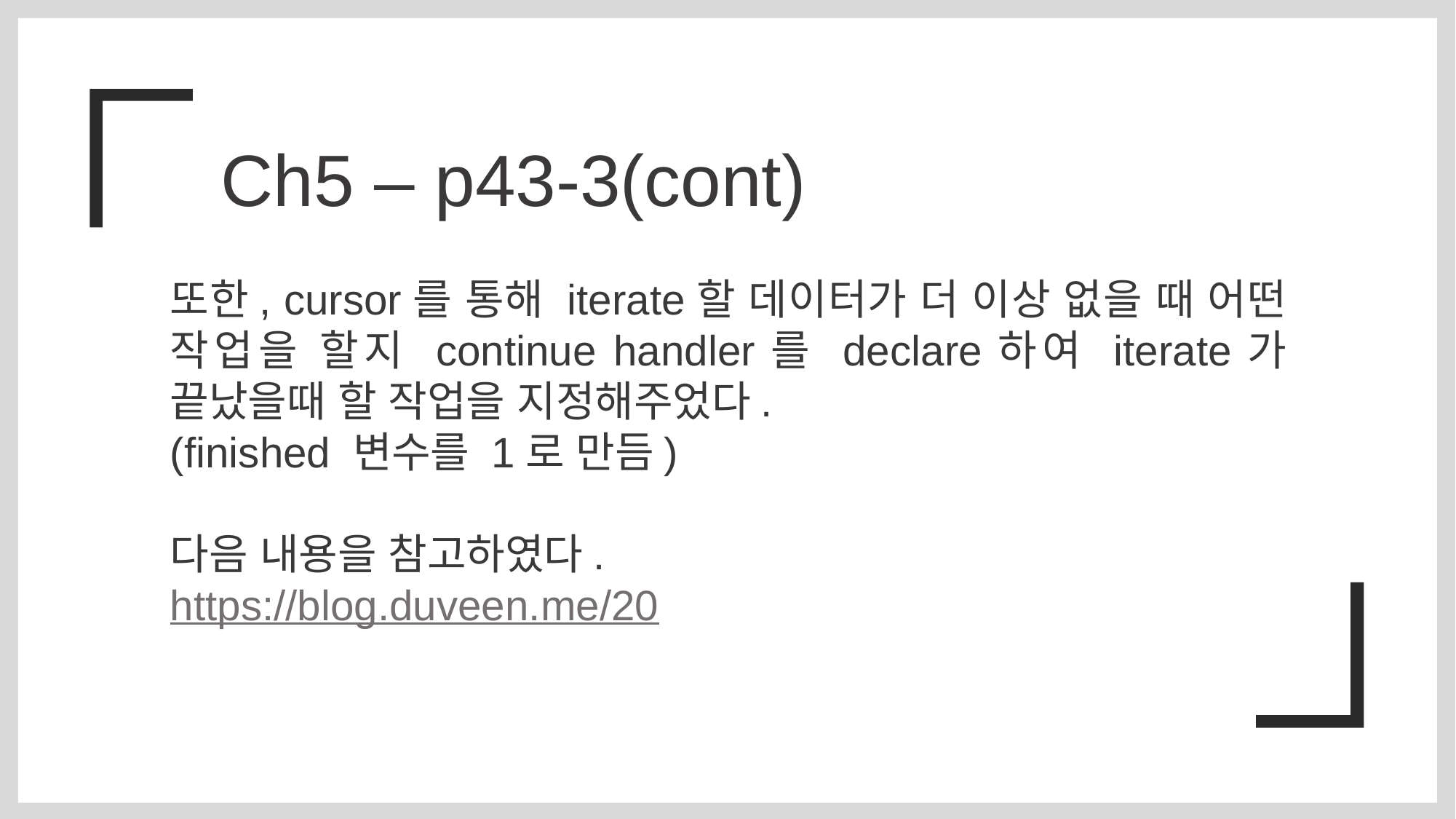

Ch5 – p43-3(cont)
또한, cursor를 통해 iterate할 데이터가 더 이상 없을 때 어떤 작업을 할지 continue handler를 declare하여 iterate가 끝났을때 할 작업을 지정해주었다.
(finished 변수를 1로 만듬)

다음 내용을 참고하였다.
https://blog.duveen.me/20